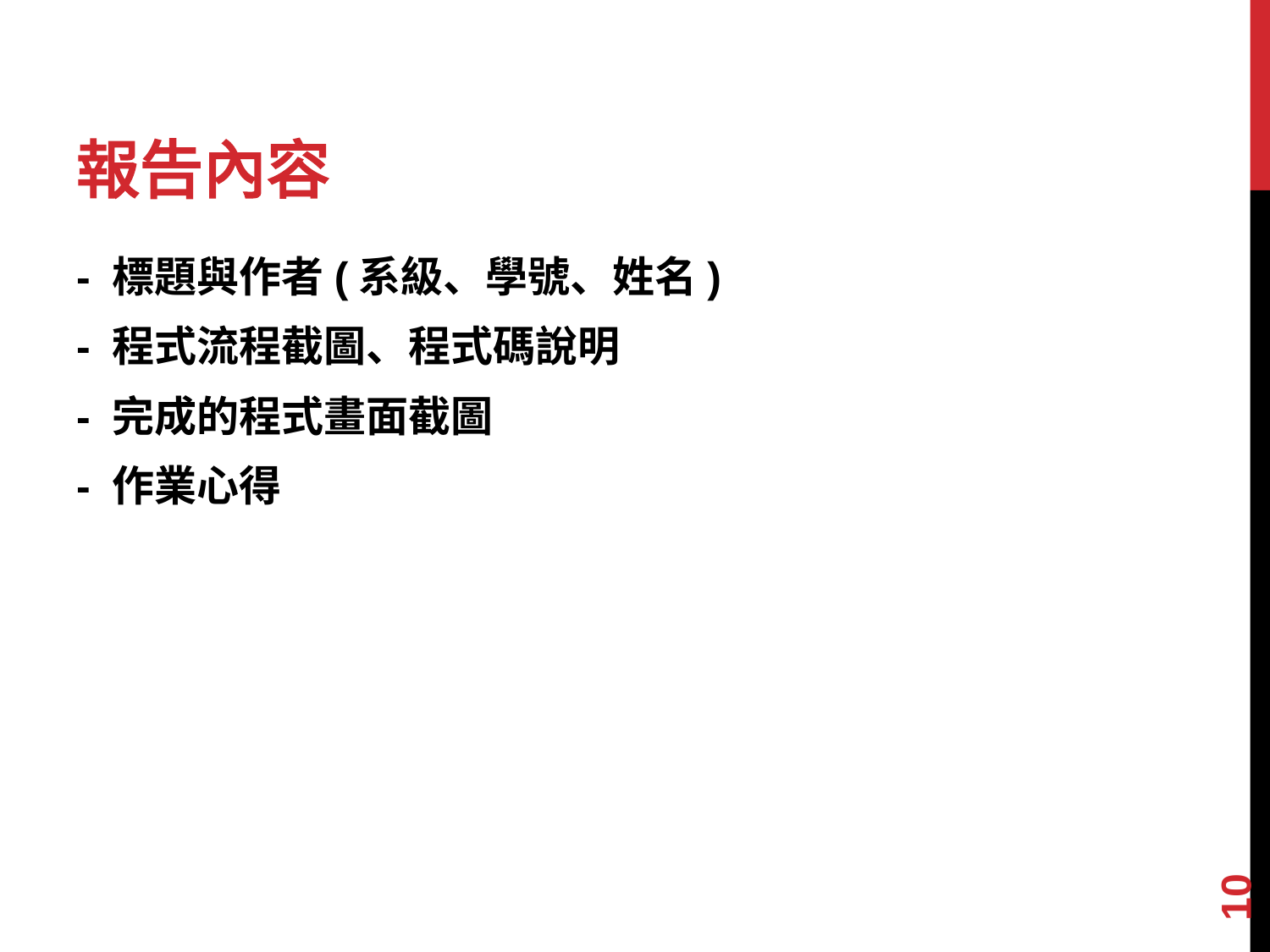

# 報告內容
- 標題與作者(系級、學號、姓名)
- 程式流程截圖、程式碼說明
- 完成的程式畫面截圖
- 作業心得
10